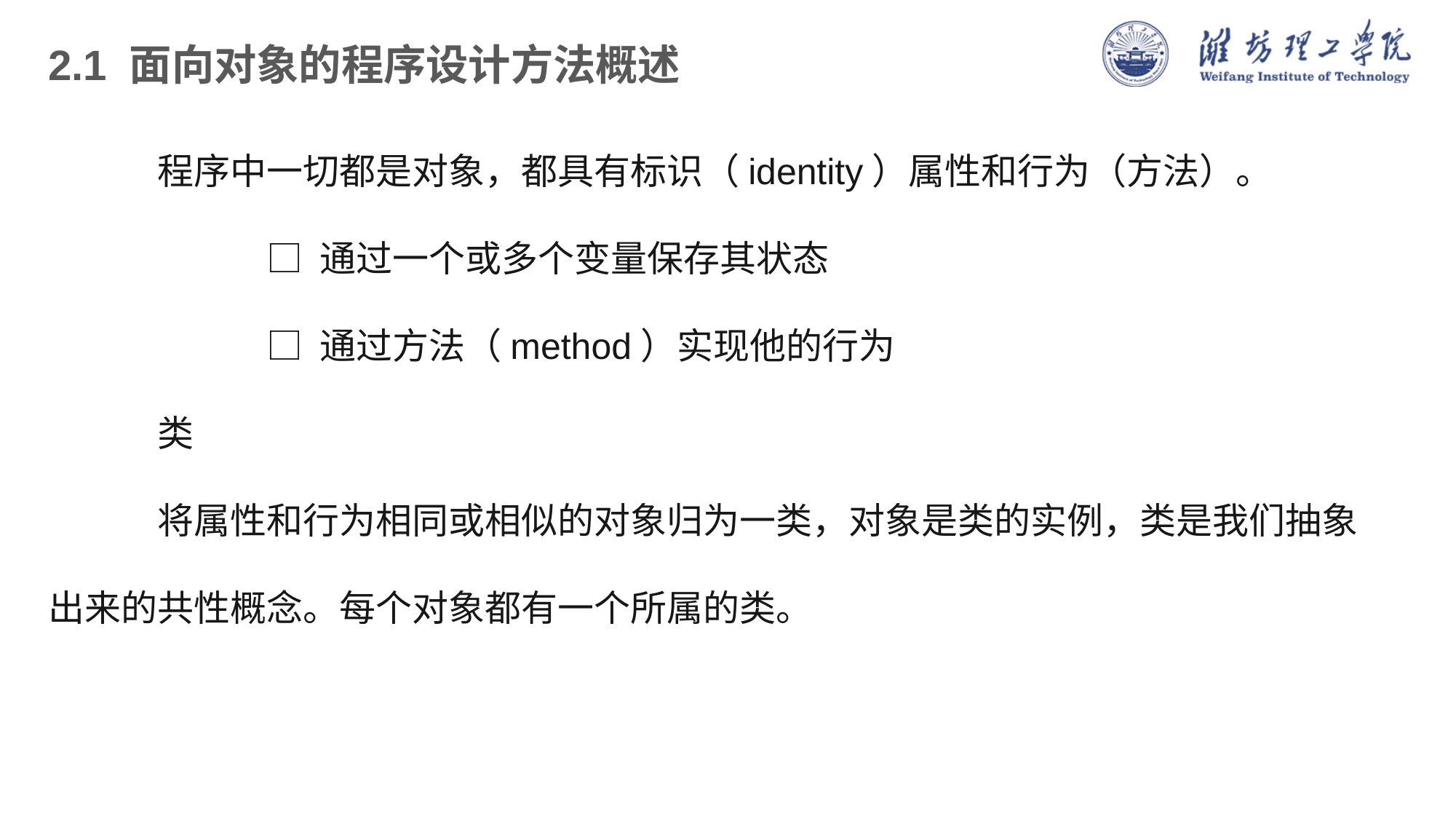

2.1 面向对象的程序设计方法概述
	程序中一切都是对象，都具有标识（identity）属性和行为（方法）。
		□ 通过一个或多个变量保存其状态
		□ 通过方法（method）实现他的行为
	类
	将属性和行为相同或相似的对象归为一类，对象是类的实例，类是我们抽象出来的共性概念。每个对象都有一个所属的类。